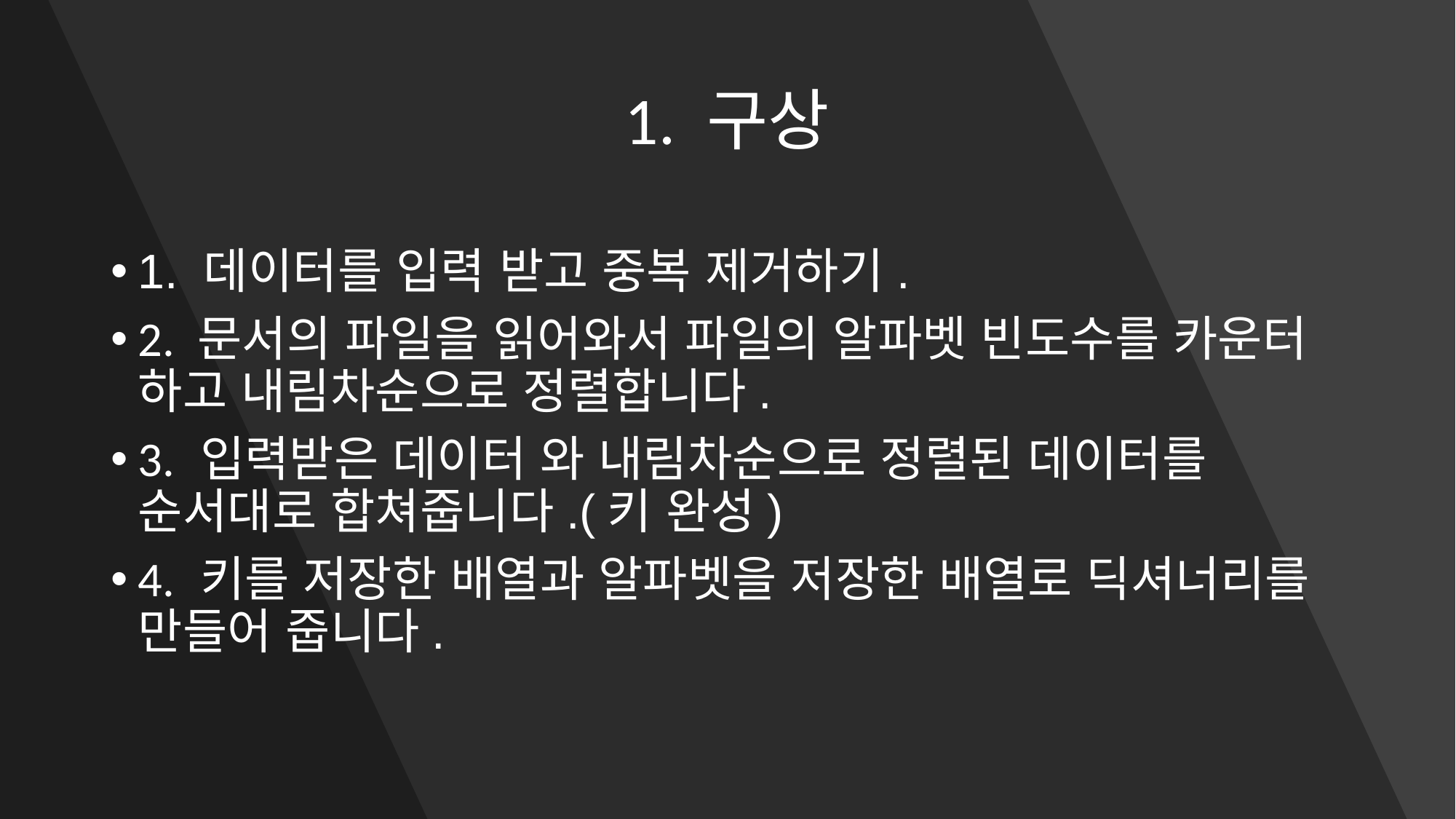

# 1. 구상
1. 데이터를 입력 받고 중복 제거하기.
2. 문서의 파일을 읽어와서 파일의 알파벳 빈도수를 카운터 하고 내림차순으로 정렬합니다.
3. 입력받은 데이터 와 내림차순으로 정렬된 데이터를 순서대로 합쳐줍니다.(키 완성)
4. 키를 저장한 배열과 알파벳을 저장한 배열로 딕셔너리를 만들어 줍니다.